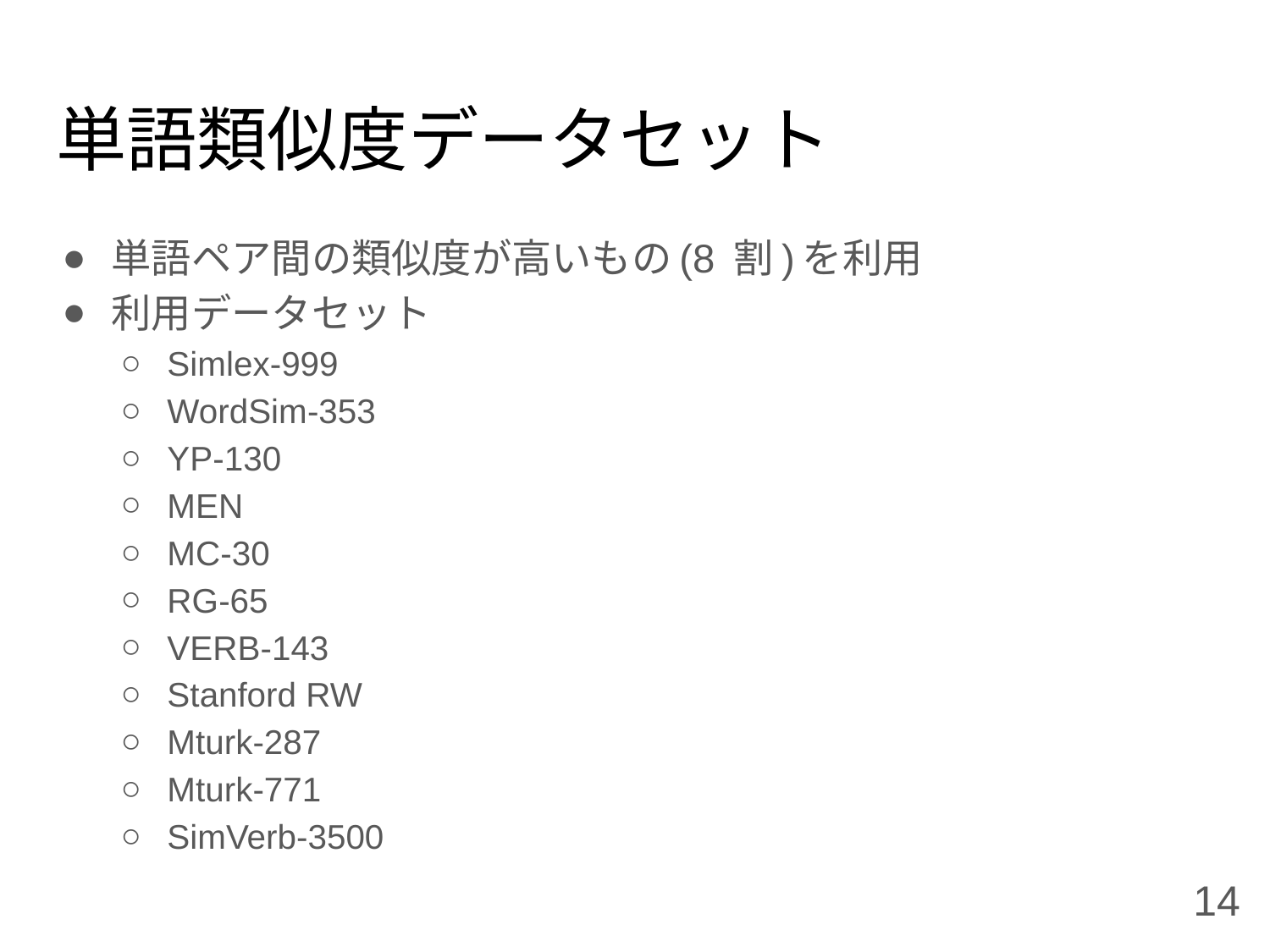

# 単語類似度データセット
単語ペア間の類似度が高いもの(8 割)を利用
利用データセット
Simlex-999
WordSim-353
YP-130
MEN
MC-30
RG-65
VERB-143
Stanford RW
Mturk-287
Mturk-771
SimVerb-3500

14